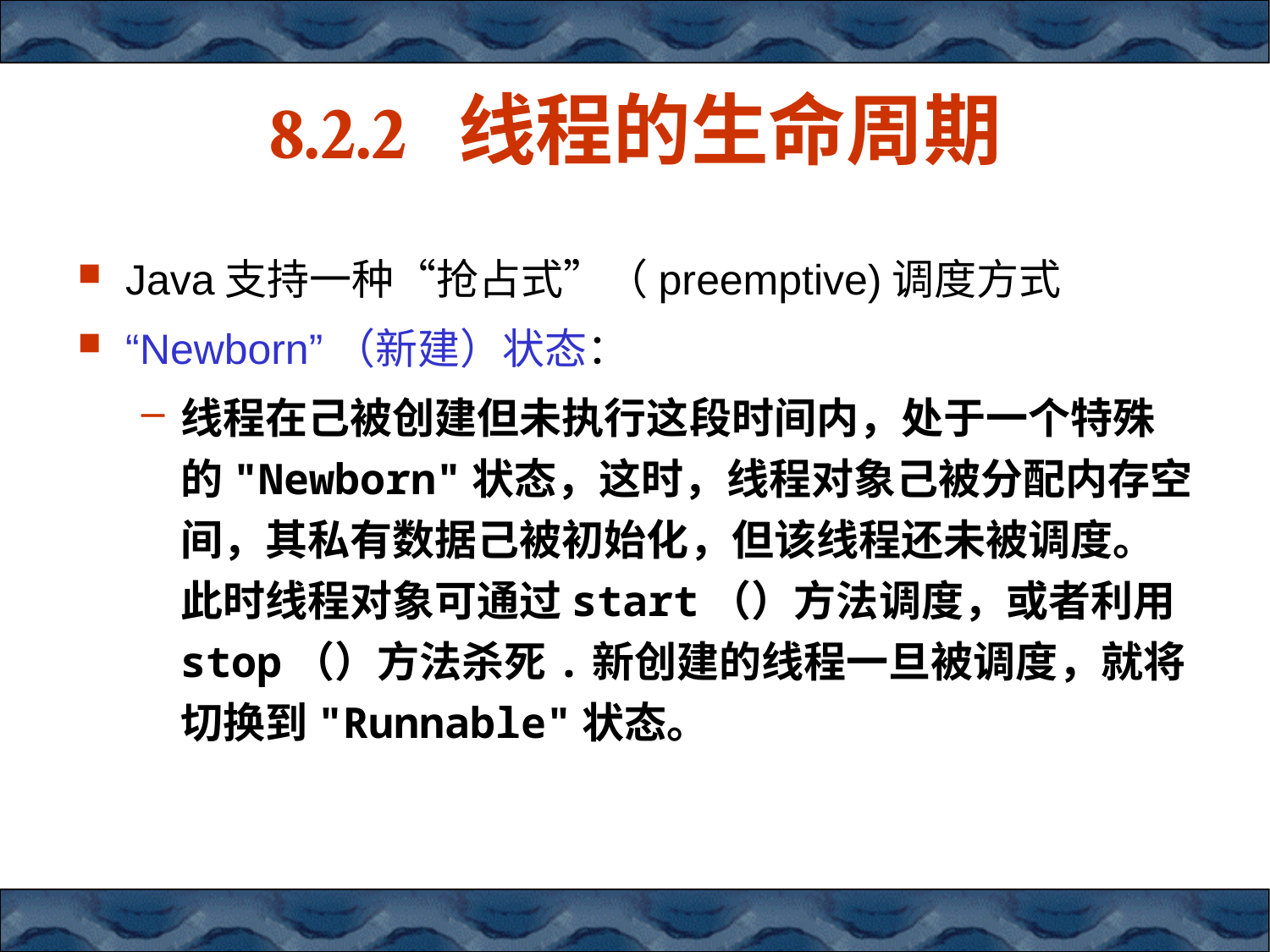

# 8.2.2  线程的生命周期
Java支持一种“抢占式”（preemptive)调度方式
“Newborn”（新建）状态：
线程在己被创建但未执行这段时间内，处于一个特殊的"Newborn"状态，这时，线程对象己被分配内存空间，其私有数据己被初始化，但该线程还未被调度。此时线程对象可通过start（）方法调度，或者利用stop（）方法杀死.新创建的线程一旦被调度，就将切换到"Runnable"状态。